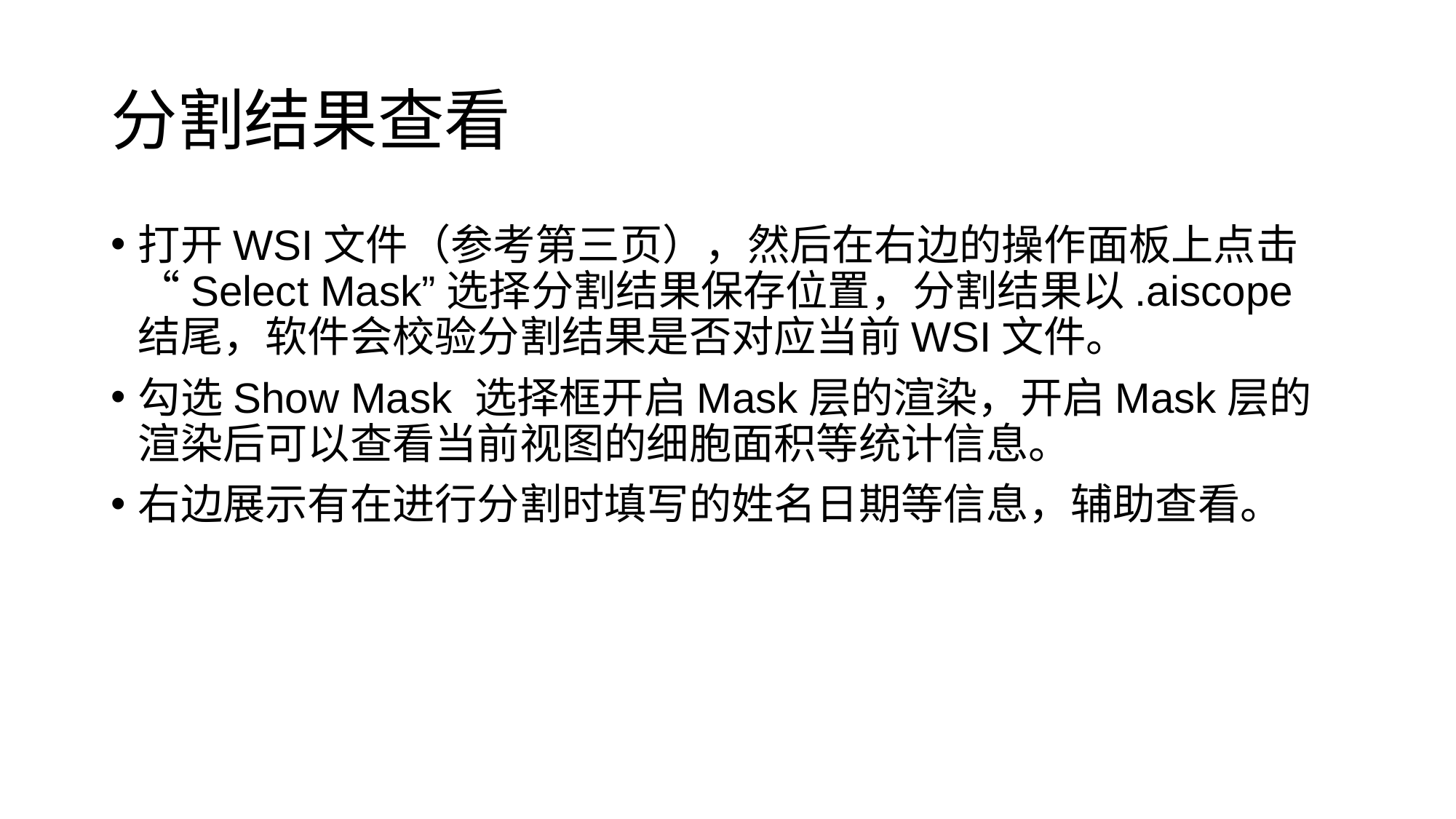

# 分割结果查看
打开WSI文件（参考第三页），然后在右边的操作面板上点击“Select Mask”选择分割结果保存位置，分割结果以.aiscope结尾，软件会校验分割结果是否对应当前WSI文件。
勾选Show Mask 选择框开启Mask层的渲染，开启Mask层的渲染后可以查看当前视图的细胞面积等统计信息。
右边展示有在进行分割时填写的姓名日期等信息，辅助查看。